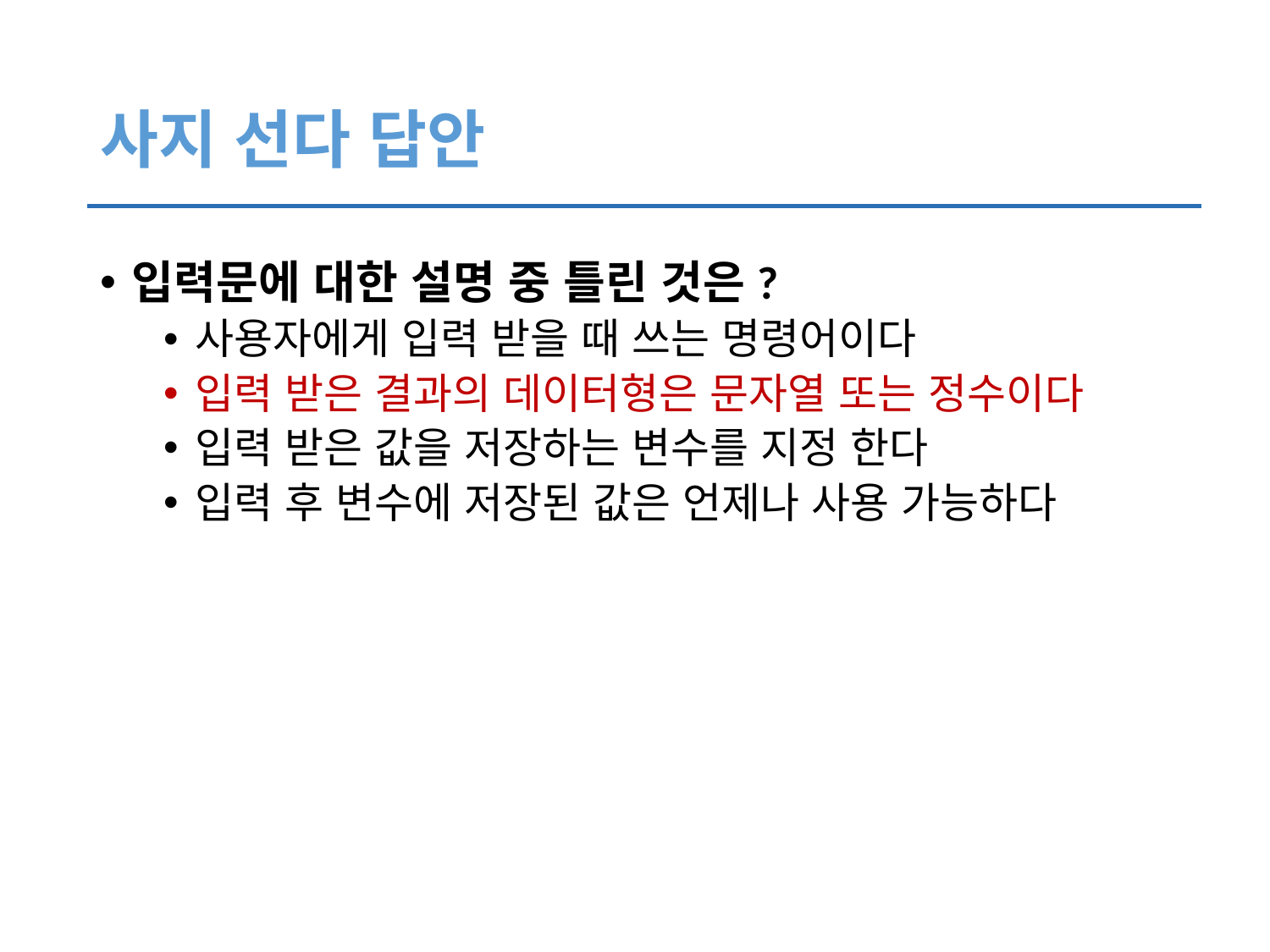

# 사지 선다 답안
입력문에 대한 설명 중 틀린 것은?
사용자에게 입력 받을 때 쓰는 명령어이다
입력 받은 결과의 데이터형은 문자열 또는 정수이다
입력 받은 값을 저장하는 변수를 지정 한다
입력 후 변수에 저장된 값은 언제나 사용 가능하다